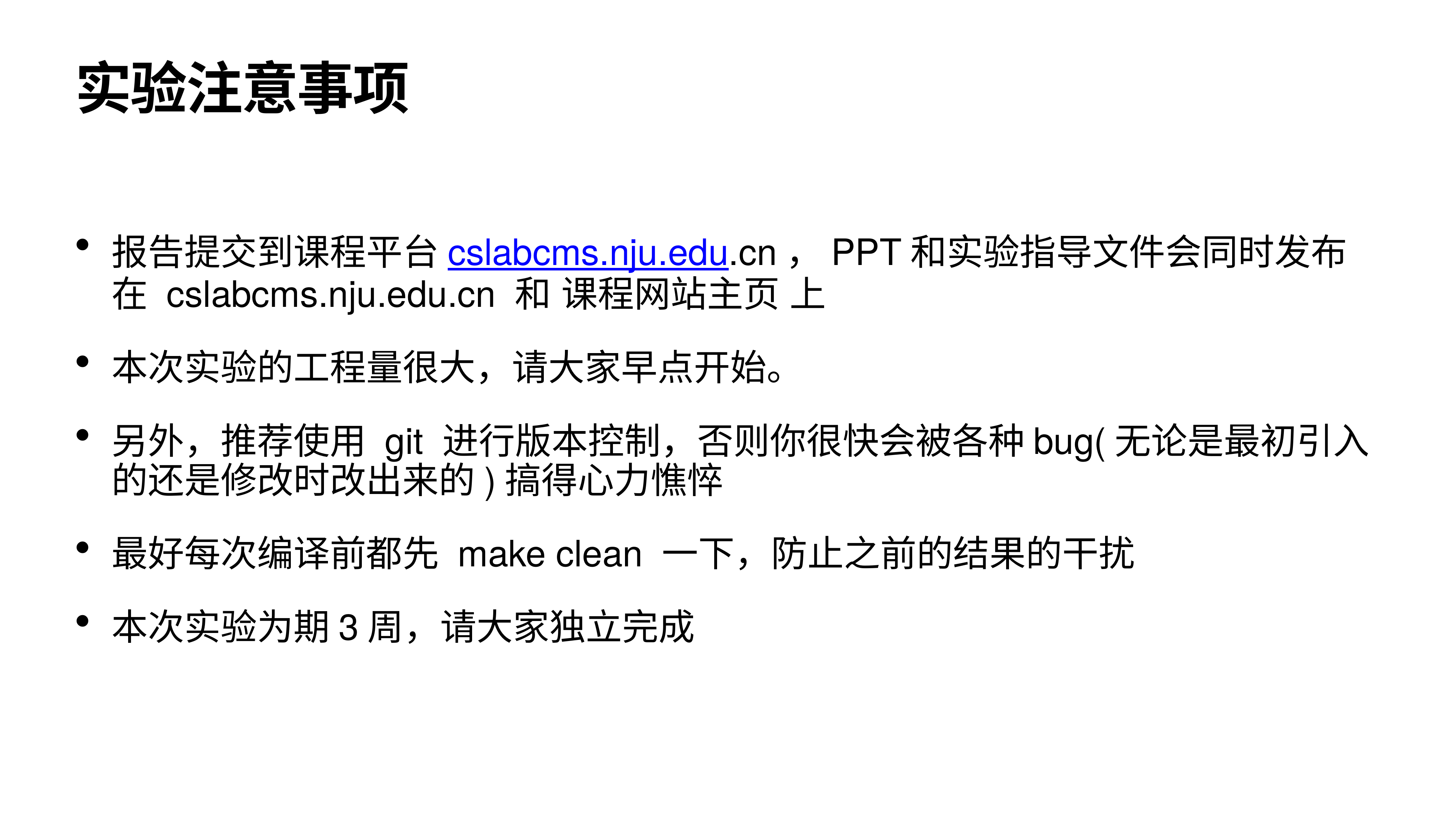

# 实验注意事项
报告提交到课程平台cslabcms.nju.edu.cn，PPT和实验指导文件会同时发布在 cslabcms.nju.edu.cn 和 课程网站主页 上
本次实验的工程量很大，请大家早点开始。
另外，推荐使用 git 进行版本控制，否则你很快会被各种bug(无论是最初引入的还是修改时改出来的)搞得心力憔悴
最好每次编译前都先 make clean 一下，防止之前的结果的干扰
本次实验为期3周，请大家独立完成